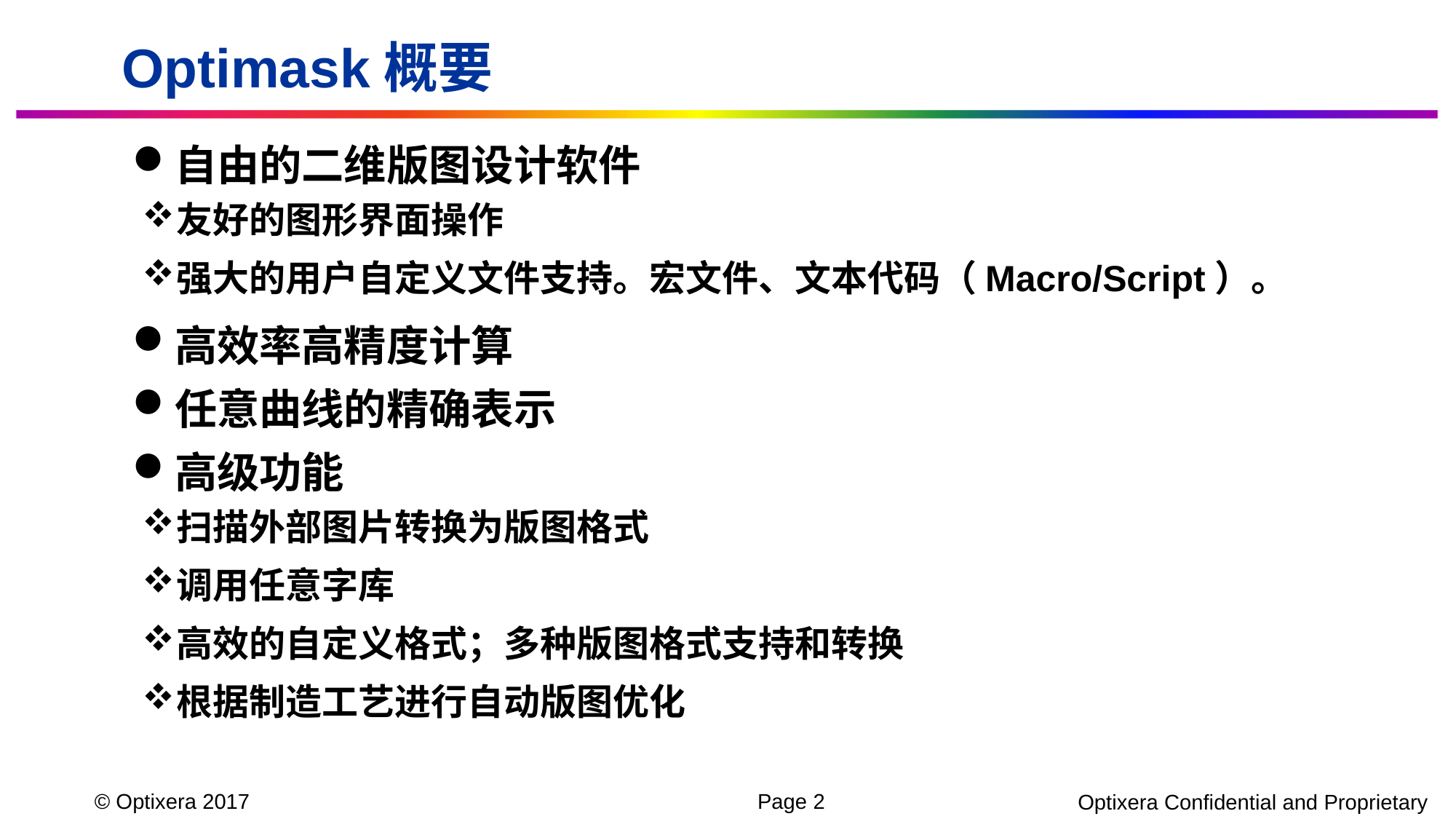

# Optimask概要
自由的二维版图设计软件
友好的图形界面操作
强大的用户自定义文件支持。宏文件、文本代码（Macro/Script）。
高效率高精度计算
任意曲线的精确表示
高级功能
扫描外部图片转换为版图格式
调用任意字库
高效的自定义格式；多种版图格式支持和转换
根据制造工艺进行自动版图优化